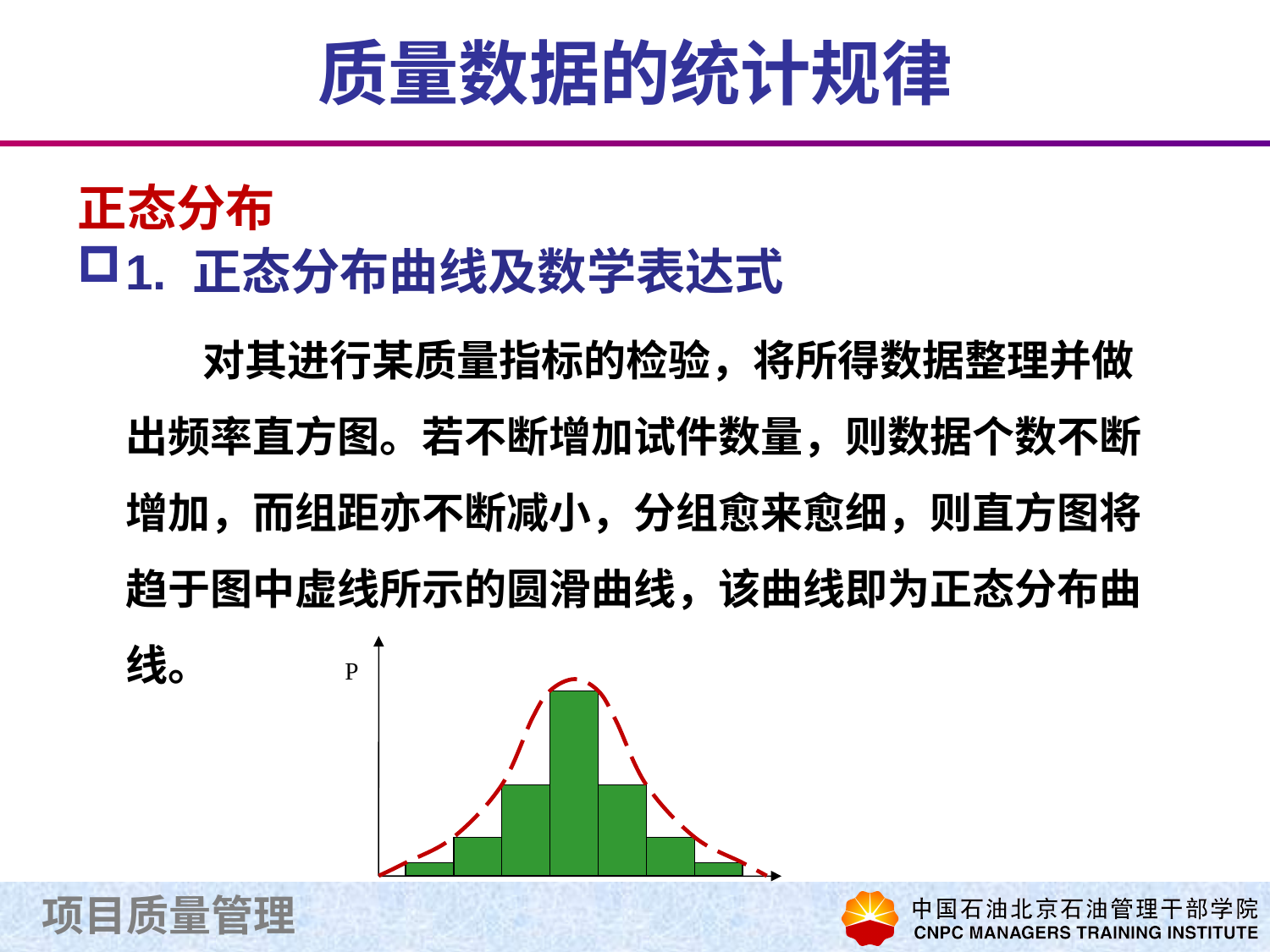

# 质量数据的统计规律
正态分布
1. 正态分布曲线及数学表达式
对其进行某质量指标的检验，将所得数据整理并做出频率直方图。若不断增加试件数量，则数据个数不断增加，而组距亦不断减小，分组愈来愈细，则直方图将趋于图中虚线所示的圆滑曲线，该曲线即为正态分布曲线。

P